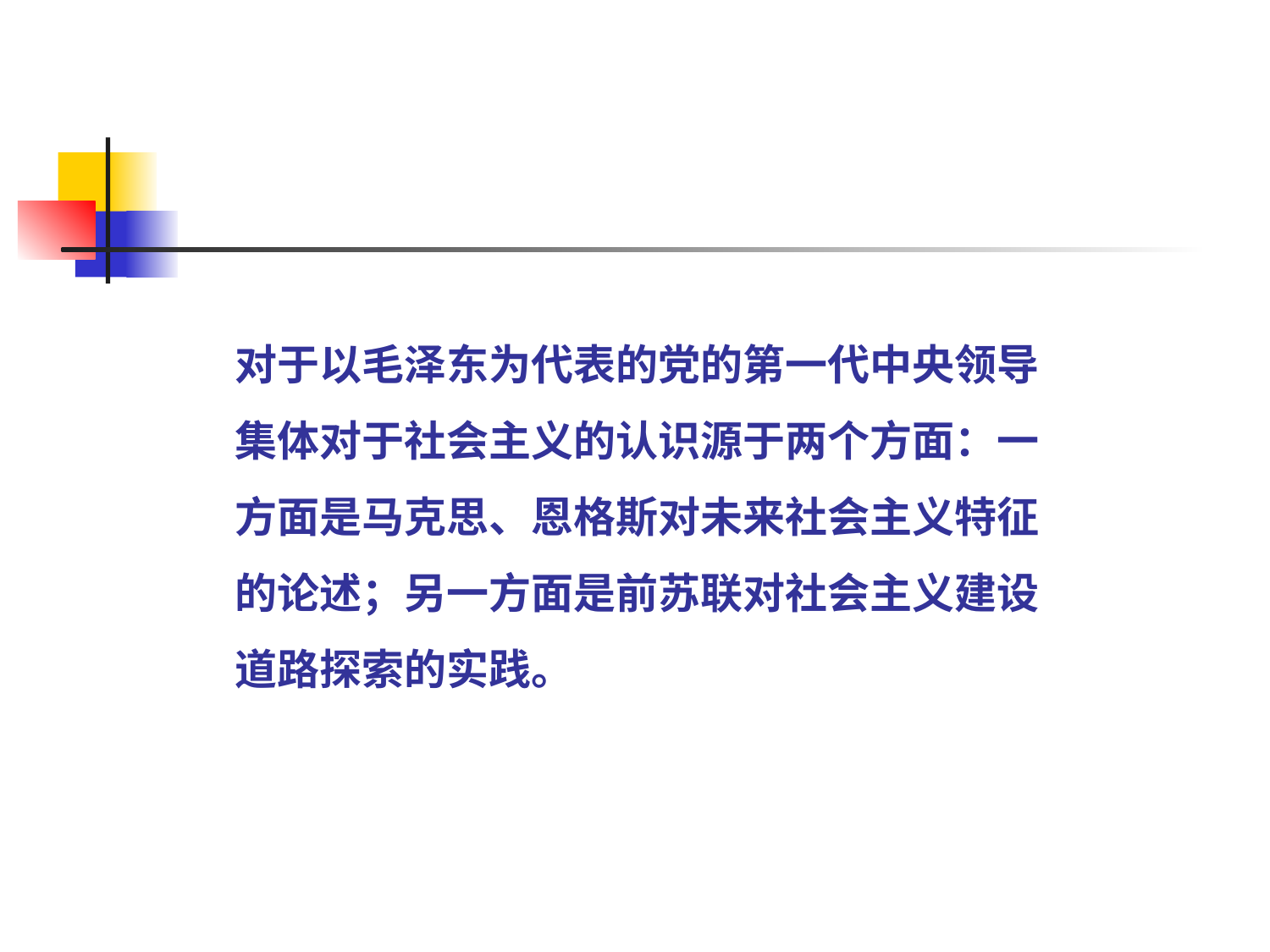

对于以毛泽东为代表的党的第一代中央领导集体对于社会主义的认识源于两个方面：一方面是马克思、恩格斯对未来社会主义特征的论述；另一方面是前苏联对社会主义建设道路探索的实践。